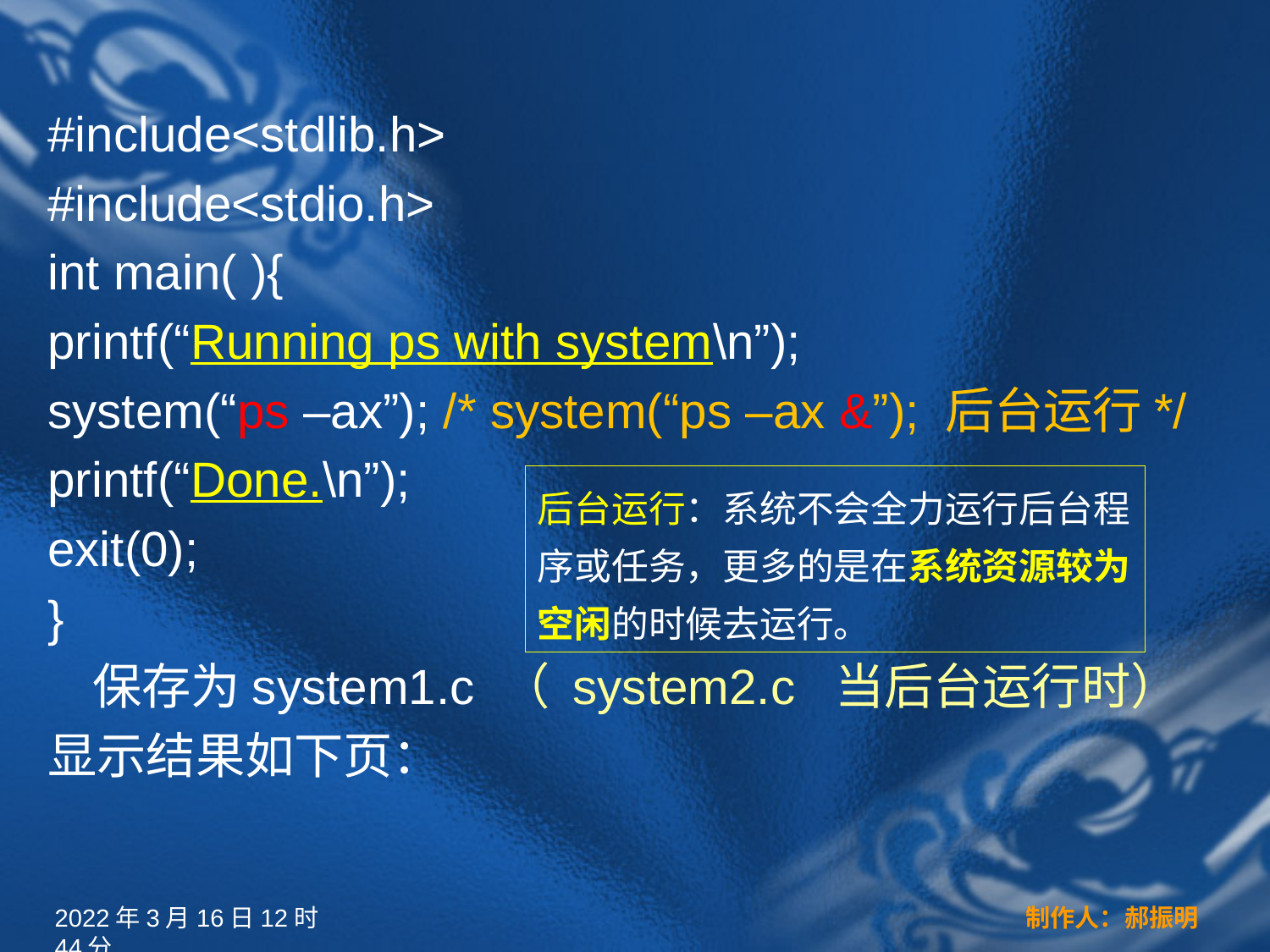

#
#include<stdlib.h>
#include<stdio.h>
int main( ){
printf(“Running ps with system\n”);
system(“ps –ax”); /* system(“ps –ax &”); 后台运行*/
printf(“Done.\n”);
exit(0);
}
   保存为system1.c （ system2.c  当后台运行时）
显示结果如下页：
后台运行：系统不会全力运行后台程序或任务，更多的是在系统资源较为空闲的时候去运行。
2022年3月16日12时44分
制作人：郝振明